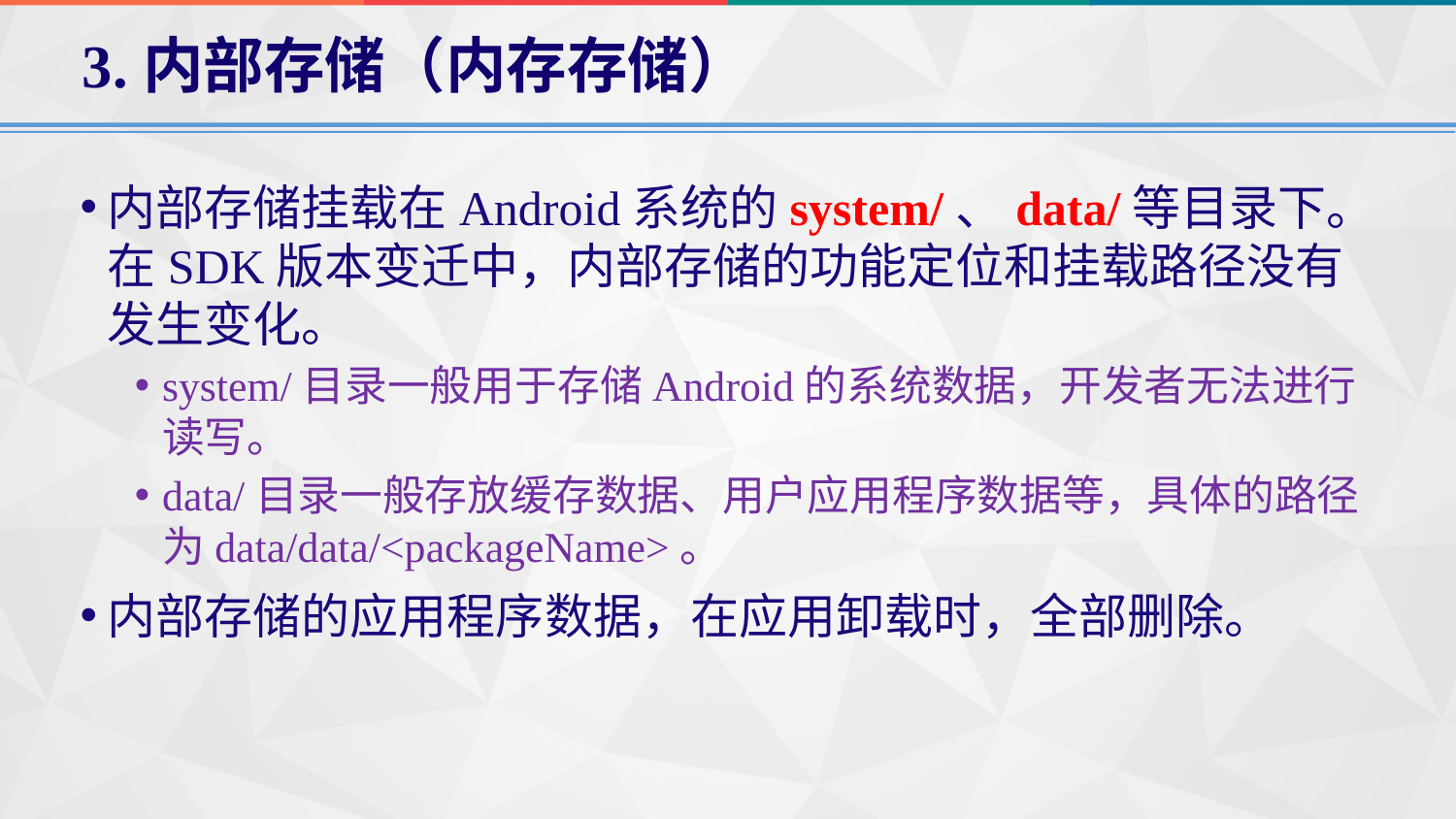

3.内部存储（内存存储）
内部存储挂载在Android系统的system/、data/等目录下。在SDK版本变迁中，内部存储的功能定位和挂载路径没有发生变化。
system/目录一般用于存储Android的系统数据，开发者无法进行读写。
data/目录一般存放缓存数据、用户应用程序数据等，具体的路径为data/data/<packageName>。
内部存储的应用程序数据，在应用卸载时，全部删除。